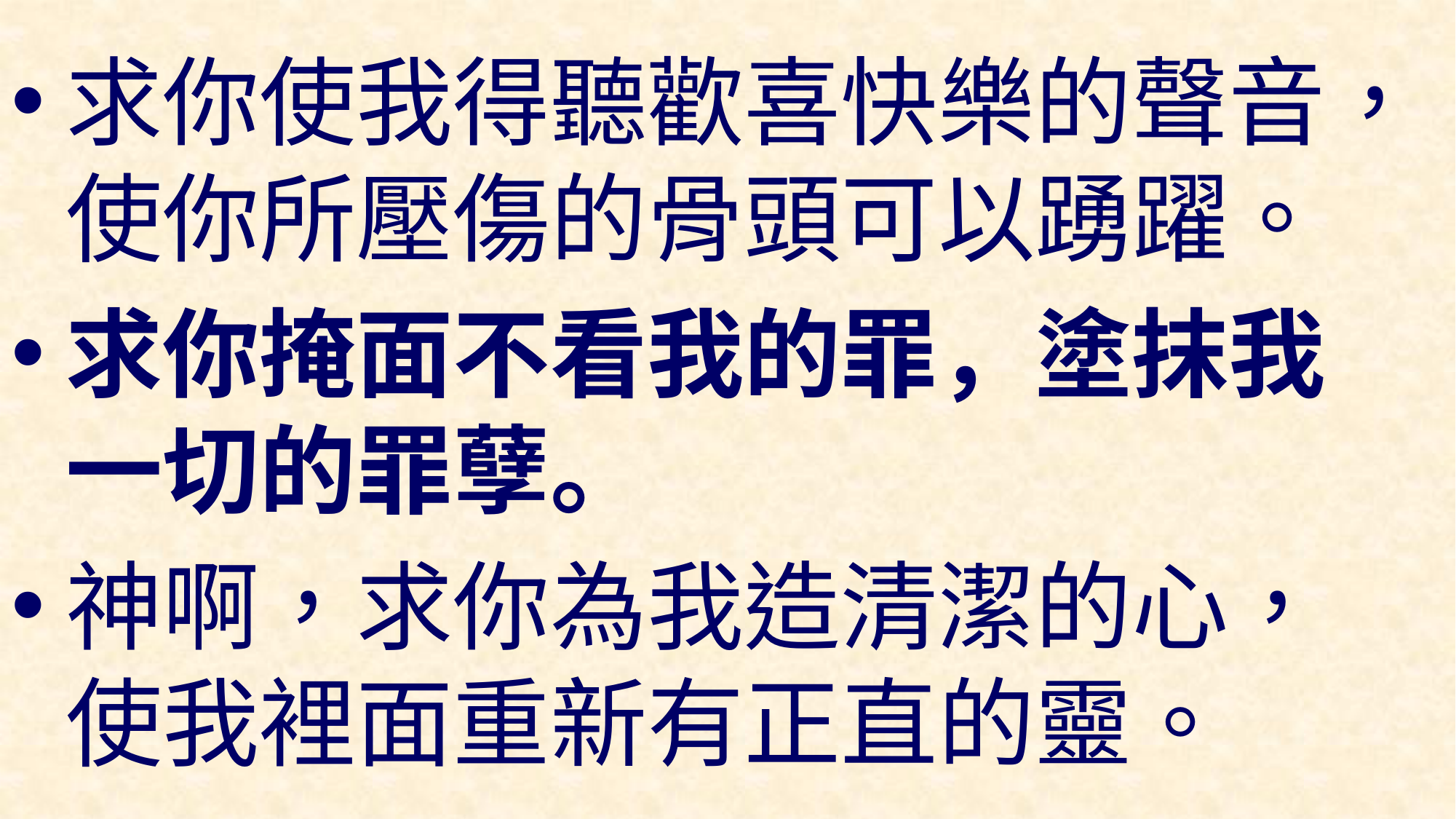

求你使我得聽歡喜快樂的聲音，使你所壓傷的骨頭可以踴躍。
求你掩面不看我的罪，塗抹我一切的罪孽。
神啊，求你為我造清潔的心，使我裡面重新有正直的靈。